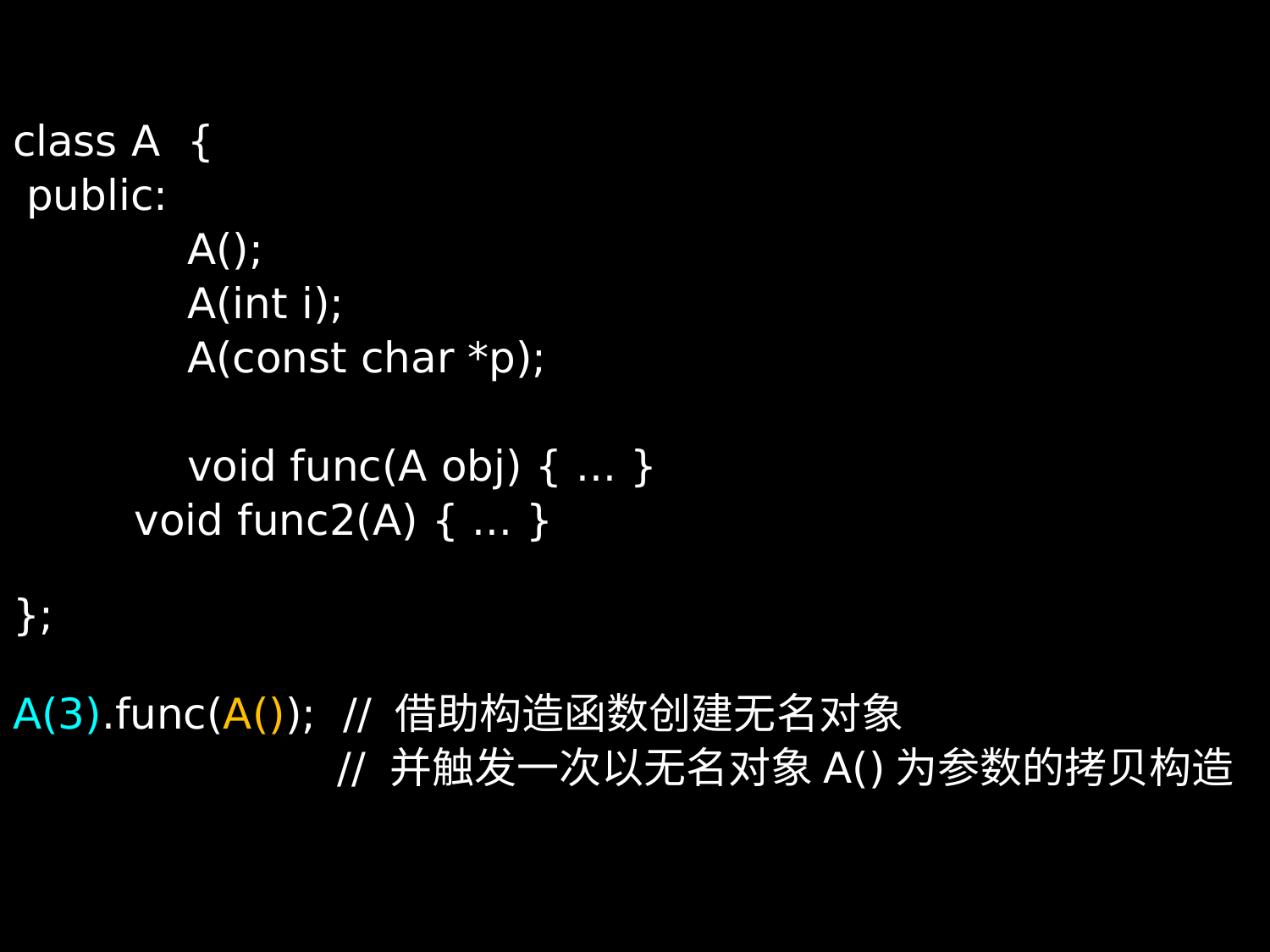

class A  {
 public:
		A();
		A(int i);
		A(const char *p);

		void func(A obj) { ... }
         void func2(A) { ... }

};

A(3).func(A());  // 借助构造函数创建无名对象
                        // 并触发一次以无名对象A()为参数的拷贝构造